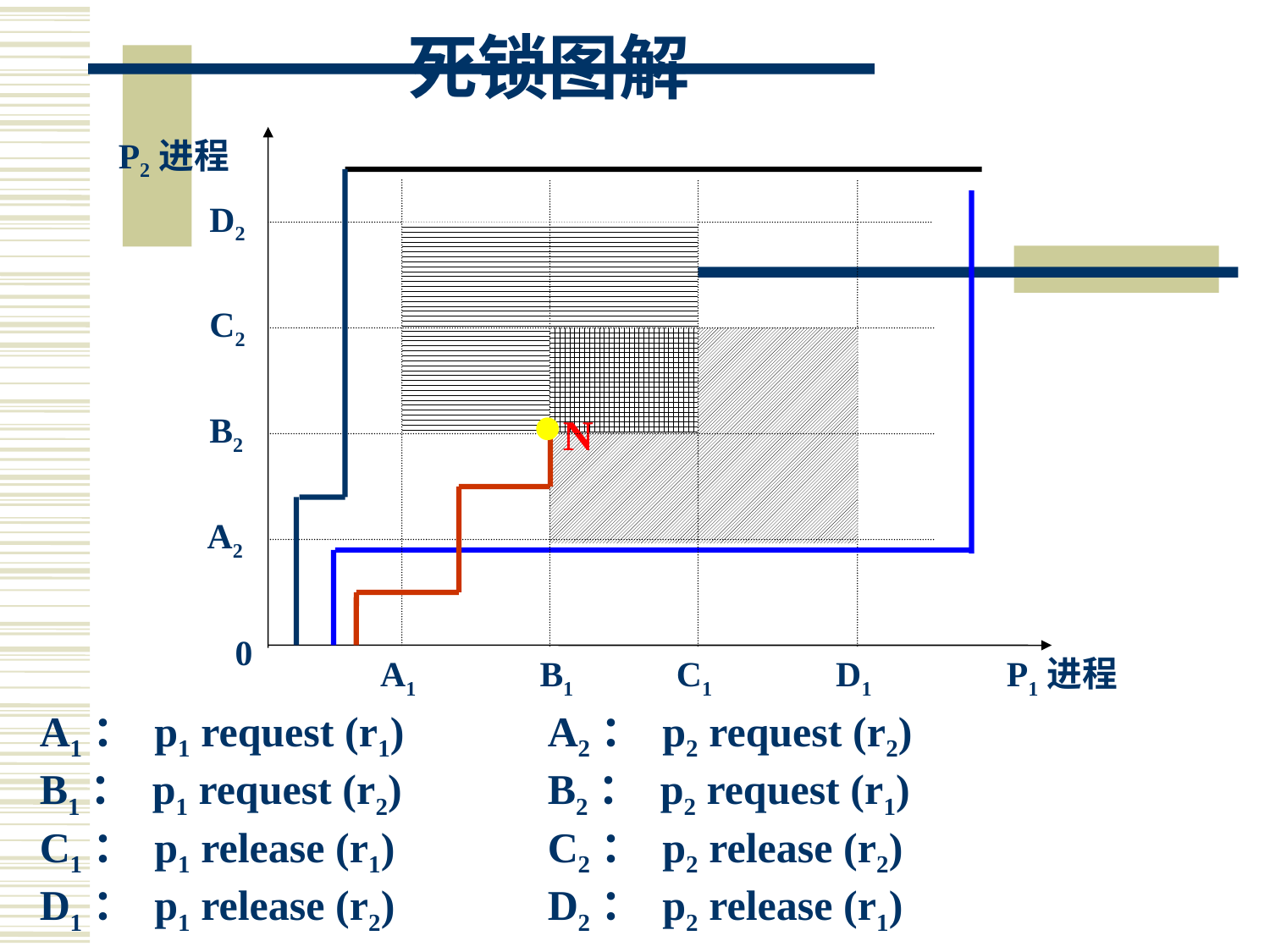

死锁图解
P2进程

D2

C2

•
B2
N

 A2

0

A1
B1
C1
D1
P1进程
A1： p1 request (r1)		A2： p2 request (r2)
B1： p1 request (r2)		B2： p2 request (r1)
C1： p1 release (r1)		C2： p2 release (r2)
D1： p1 release (r2)		D2： p2 release (r1)